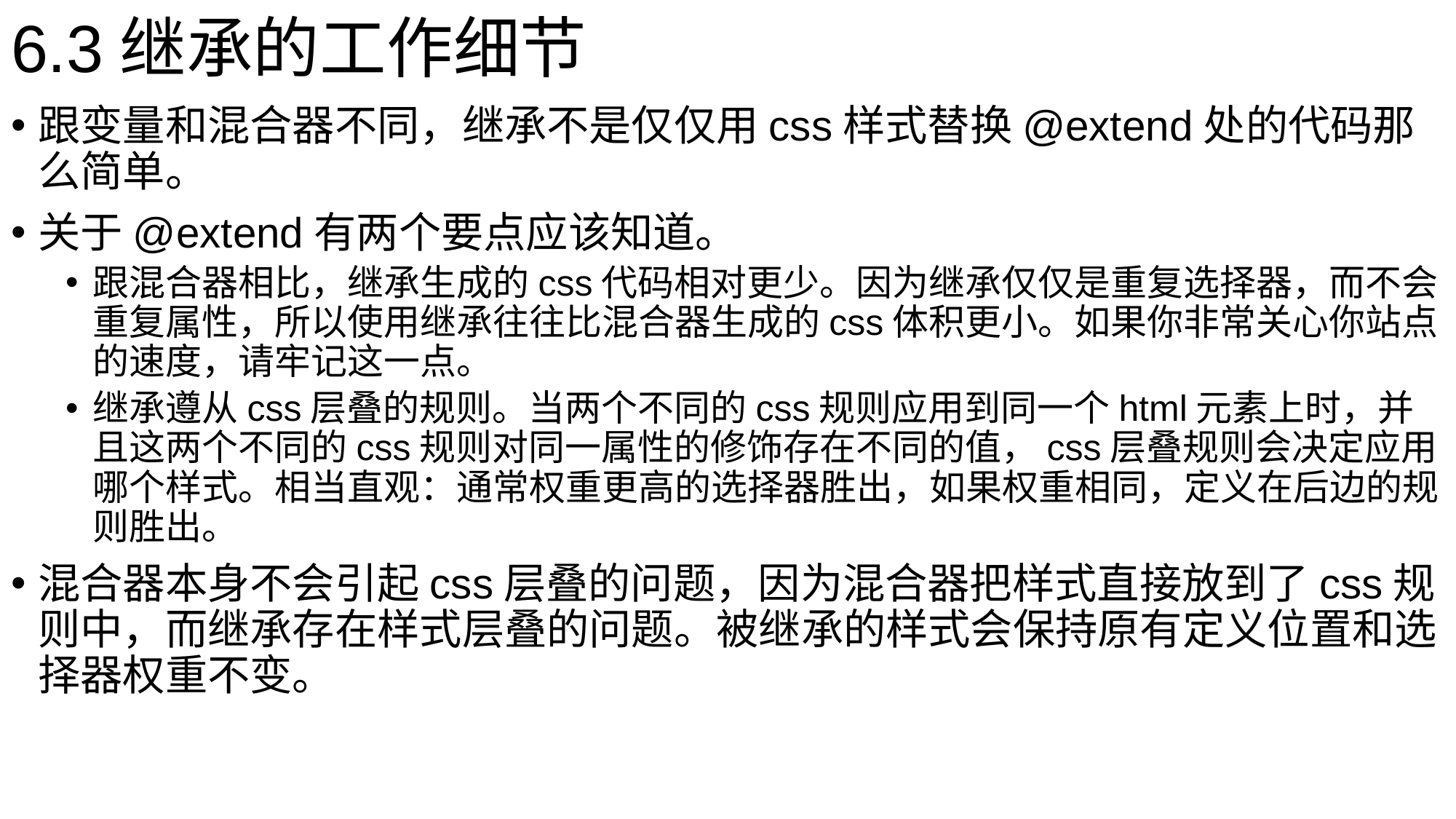

# 6.3继承的工作细节
跟变量和混合器不同，继承不是仅仅用css样式替换@extend处的代码那么简单。
关于@extend有两个要点应该知道。
跟混合器相比，继承生成的css代码相对更少。因为继承仅仅是重复选择器，而不会重复属性，所以使用继承往往比混合器生成的css体积更小。如果你非常关心你站点的速度，请牢记这一点。
继承遵从css层叠的规则。当两个不同的css规则应用到同一个html元素上时，并且这两个不同的css规则对同一属性的修饰存在不同的值，css层叠规则会决定应用哪个样式。相当直观：通常权重更高的选择器胜出，如果权重相同，定义在后边的规则胜出。
混合器本身不会引起css层叠的问题，因为混合器把样式直接放到了css规则中，而继承存在样式层叠的问题。被继承的样式会保持原有定义位置和选择器权重不变。